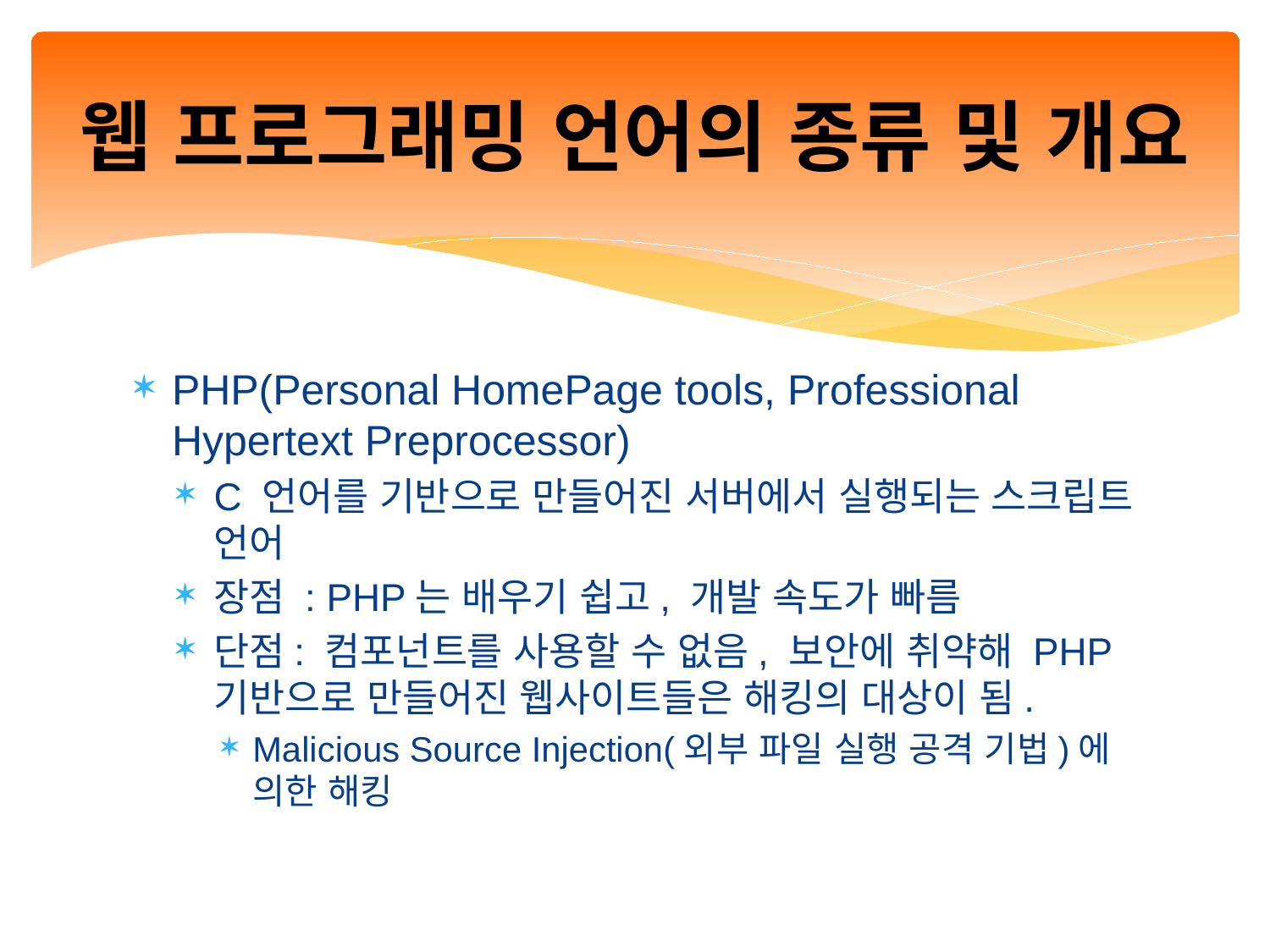

# 웹 프로그래밍 언어의 종류 및 개요
PHP(Personal HomePage tools, Professional Hypertext Preprocessor)
C 언어를 기반으로 만들어진 서버에서 실행되는 스크립트 언어
장점 : PHP는 배우기 쉽고, 개발 속도가 빠름
단점: 컴포넌트를 사용할 수 없음, 보안에 취약해 PHP 기반으로 만들어진 웹사이트들은 해킹의 대상이 됨.
Malicious Source Injection(외부 파일 실행 공격 기법)에 의한 해킹